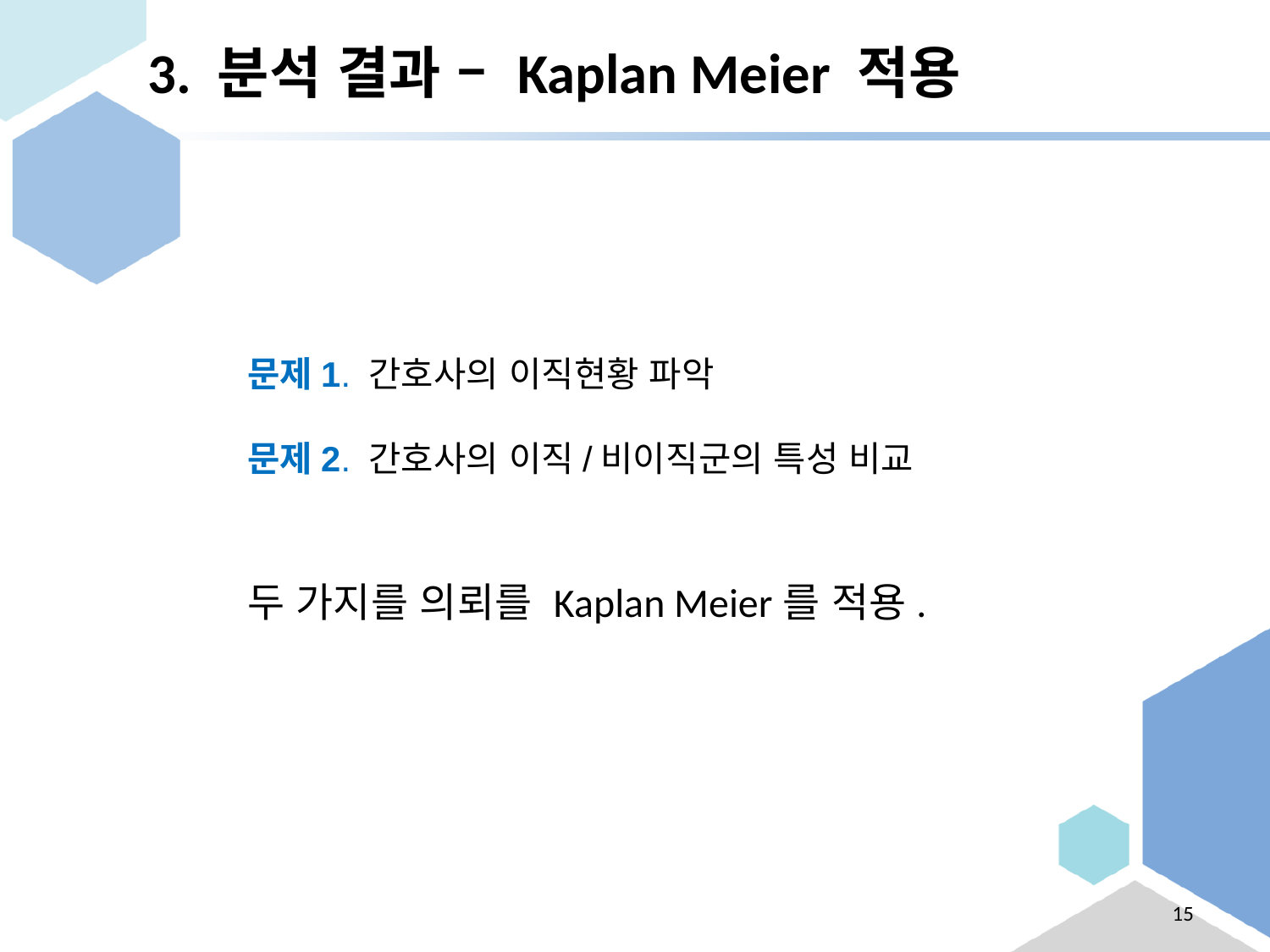

# 3. 분석 결과 – Kaplan Meier 적용
문제1. 간호사의 이직현황 파악

문제2. 간호사의 이직/비이직군의 특성 비교

두 가지를 의뢰를 Kaplan Meier를 적용.
15